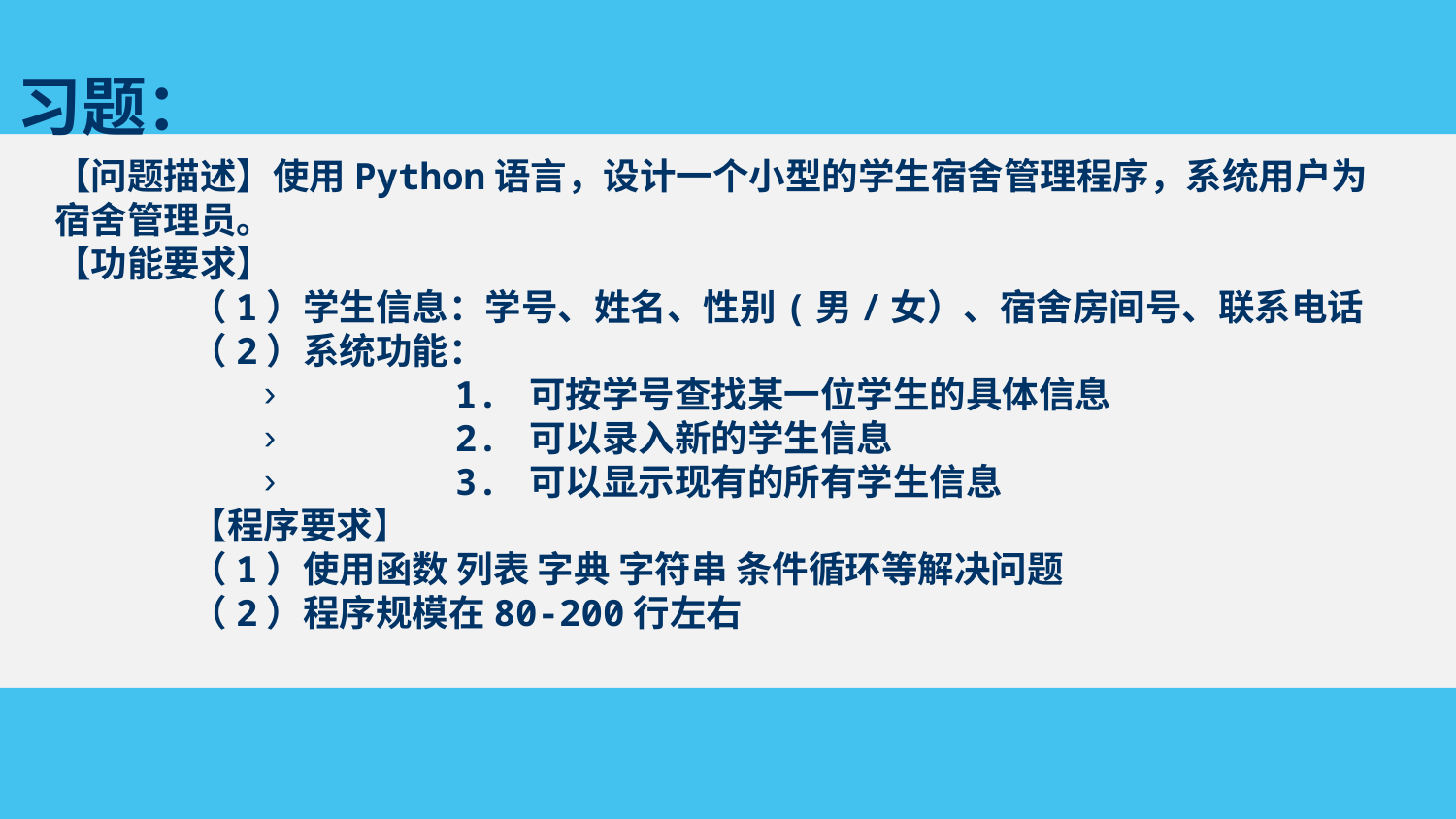

习题：
【问题描述】使用Python语言，设计一个小型的学生宿舍管理程序，系统用户为宿舍管理员。
【功能要求】
（1）学生信息：学号、姓名、性别(男/女）、宿舍房间号、联系电话
（2）系统功能：
	1. 可按学号查找某一位学生的具体信息
	2. 可以录入新的学生信息
	3. 可以显示现有的所有学生信息
【程序要求】
（1）使用函数 列表 字典 字符串 条件循环等解决问题
（2）程序规模在80-200行左右